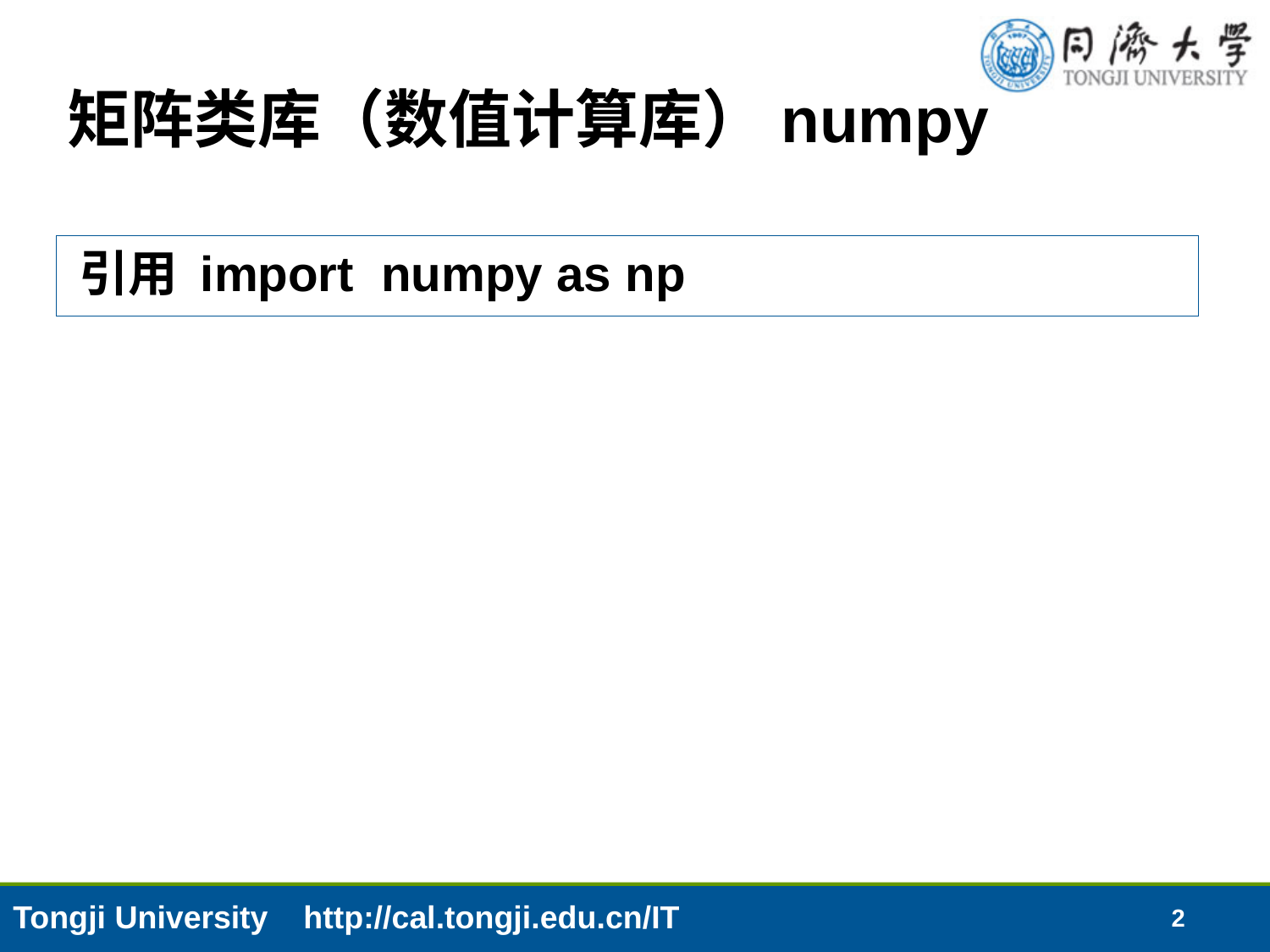

# 矩阵类库（数值计算库）numpy
引用 import  numpy as np